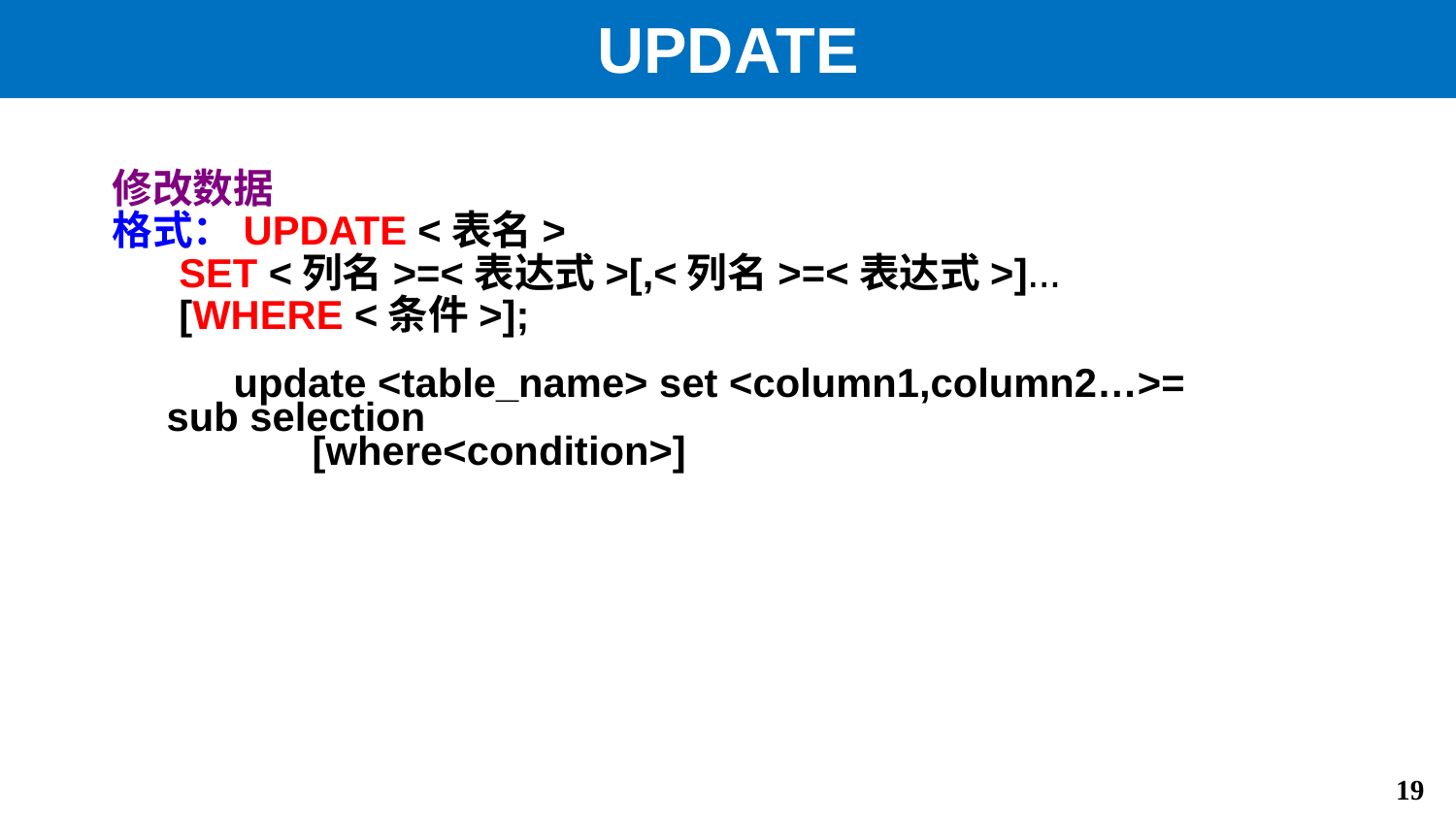

# UPDATE
修改数据
格式：UPDATE <表名>
      SET <列名>=<表达式>[,<列名>=<表达式>]…
      [WHERE <条件>];
      update <table_name> set <column1,column2…>= sub selection
	[where<condition>]